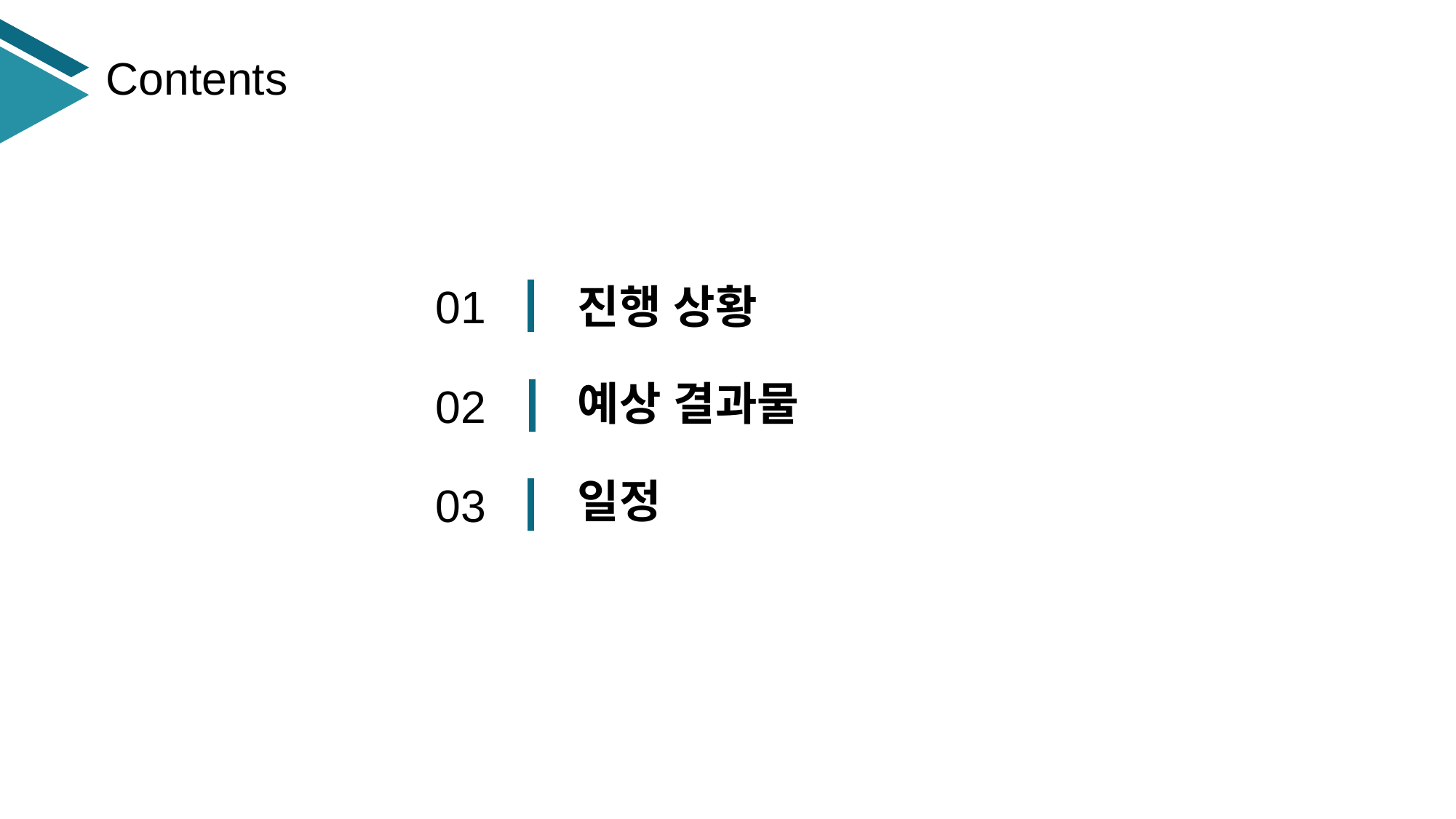

Contents

01
진행 상황
예상 결과물
02
일정
03